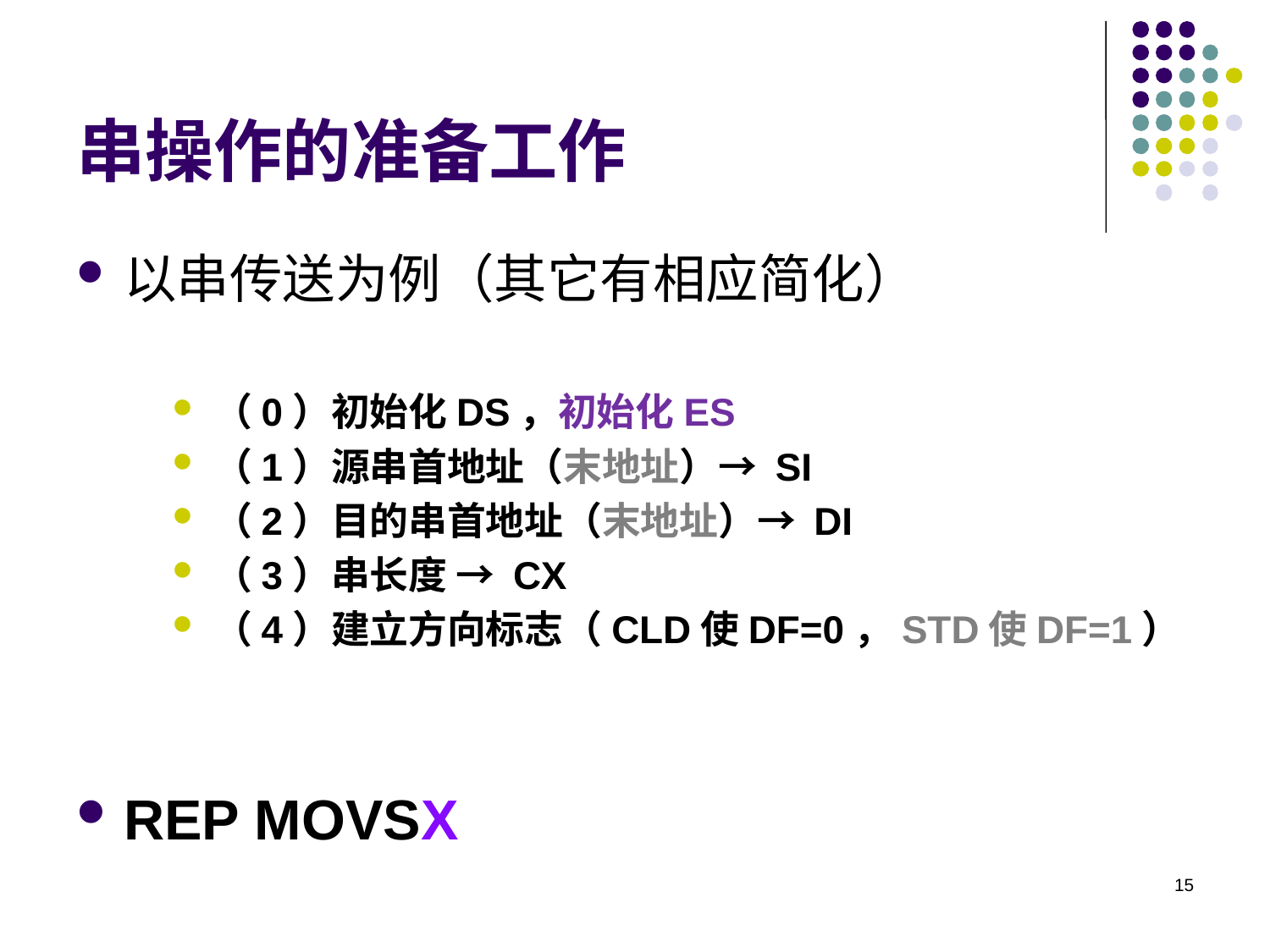

# 串操作的准备工作
以串传送为例（其它有相应简化）

（0）初始化DS，初始化ES
（1）源串首地址（末地址）→ SI
（2）目的串首地址（末地址）→ DI
（3）串长度 → CX
（4）建立方向标志（CLD使DF=0，STD使DF=1）

REP MOVSX
15